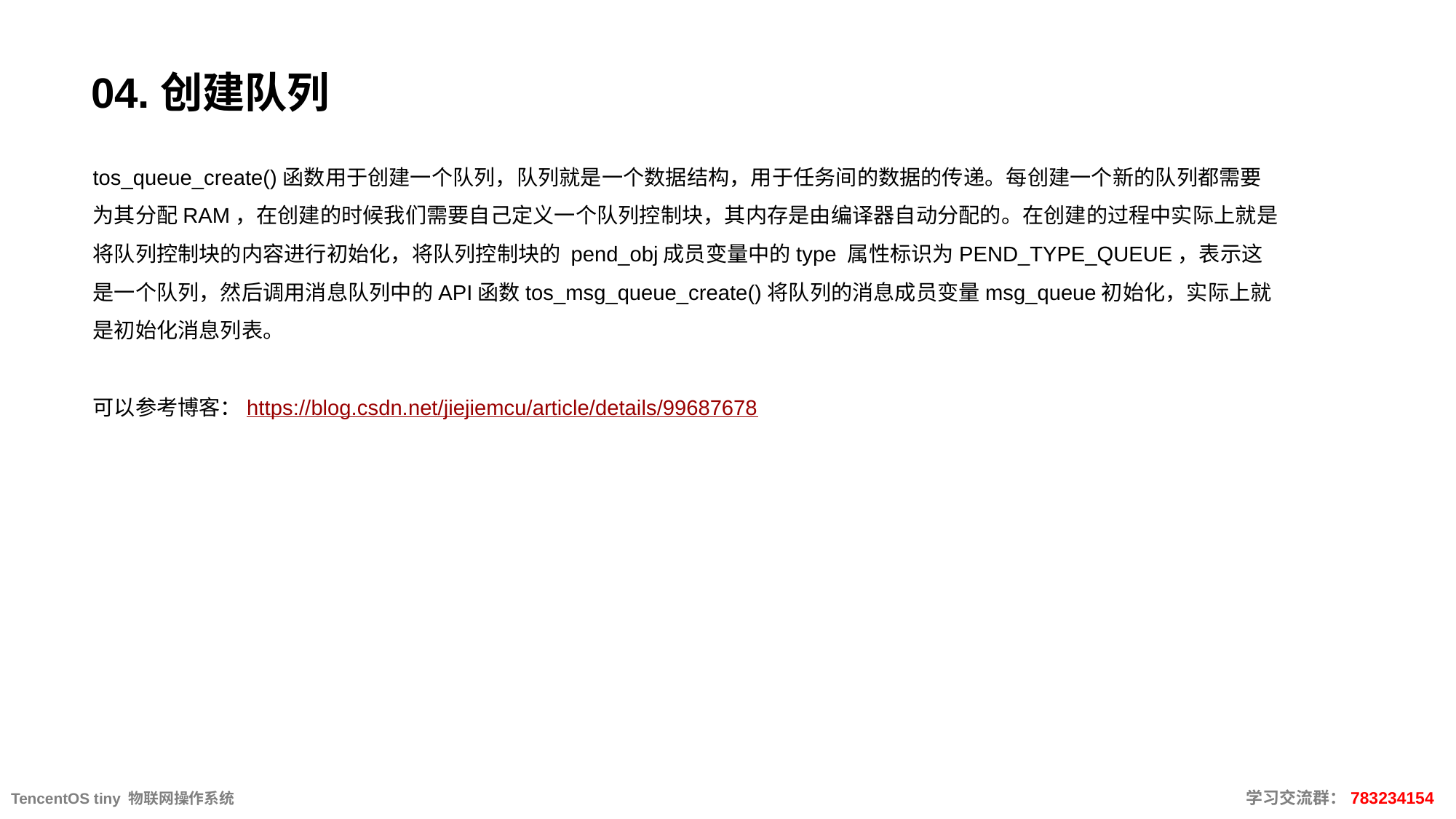

# 04.创建队列
tos_queue_create()函数用于创建一个队列，队列就是一个数据结构，用于任务间的数据的传递。每创建一个新的队列都需要为其分配RAM，在创建的时候我们需要自己定义一个队列控制块，其内存是由编译器自动分配的。在创建的过程中实际上就是将队列控制块的内容进行初始化，将队列控制块的 pend_obj成员变量中的type 属性标识为PEND_TYPE_QUEUE，表示这是一个队列，然后调用消息队列中的API函数tos_msg_queue_create()将队列的消息成员变量msg_queue初始化，实际上就是初始化消息列表。

可以参考博客：https://blog.csdn.net/jiejiemcu/article/details/99687678

TencentOS tiny 物联网操作系统									          学习交流群：783234154